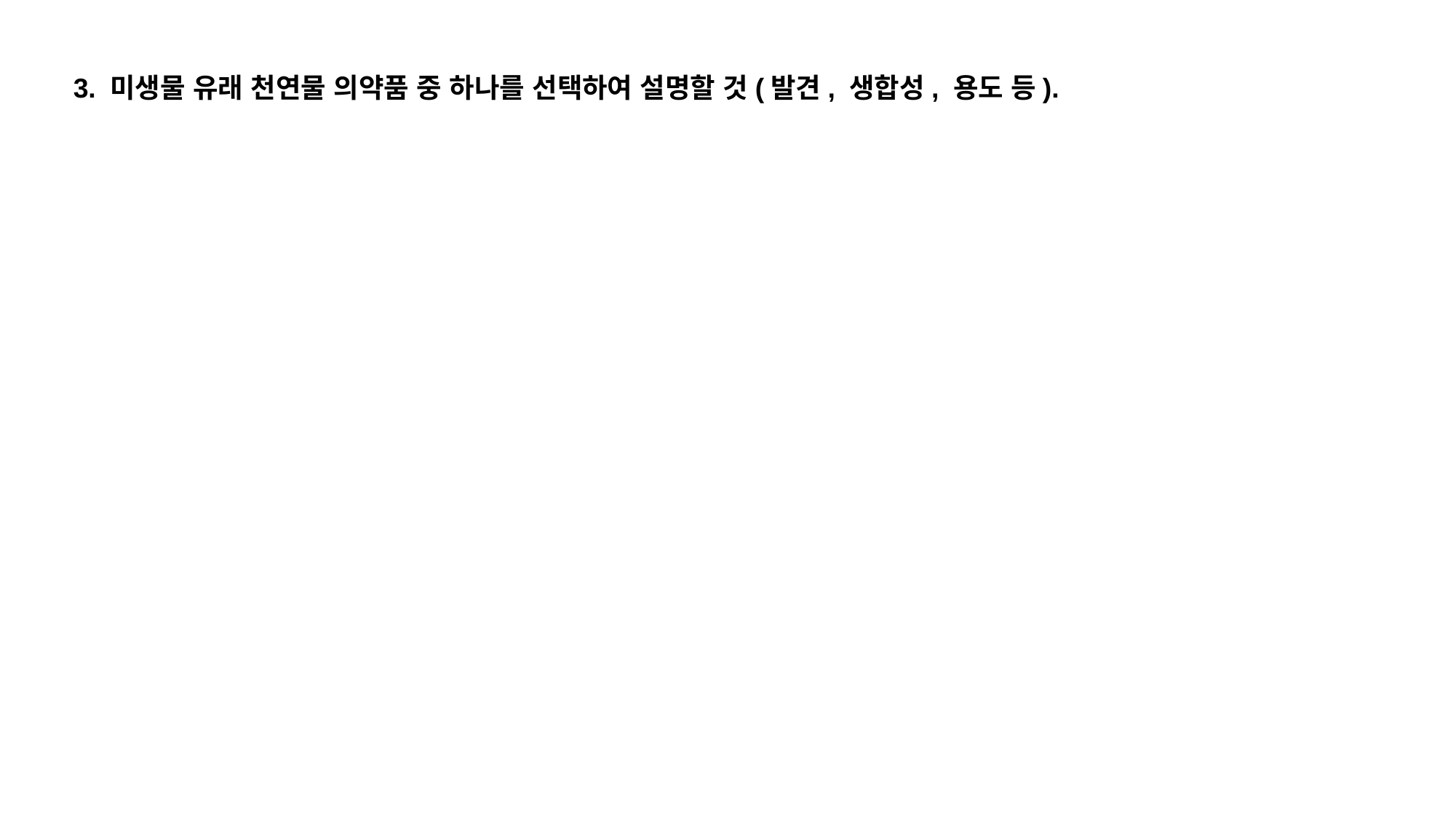

3. 미생물 유래 천연물 의약품 중 하나를 선택하여 설명할 것(발견, 생합성, 용도 등).